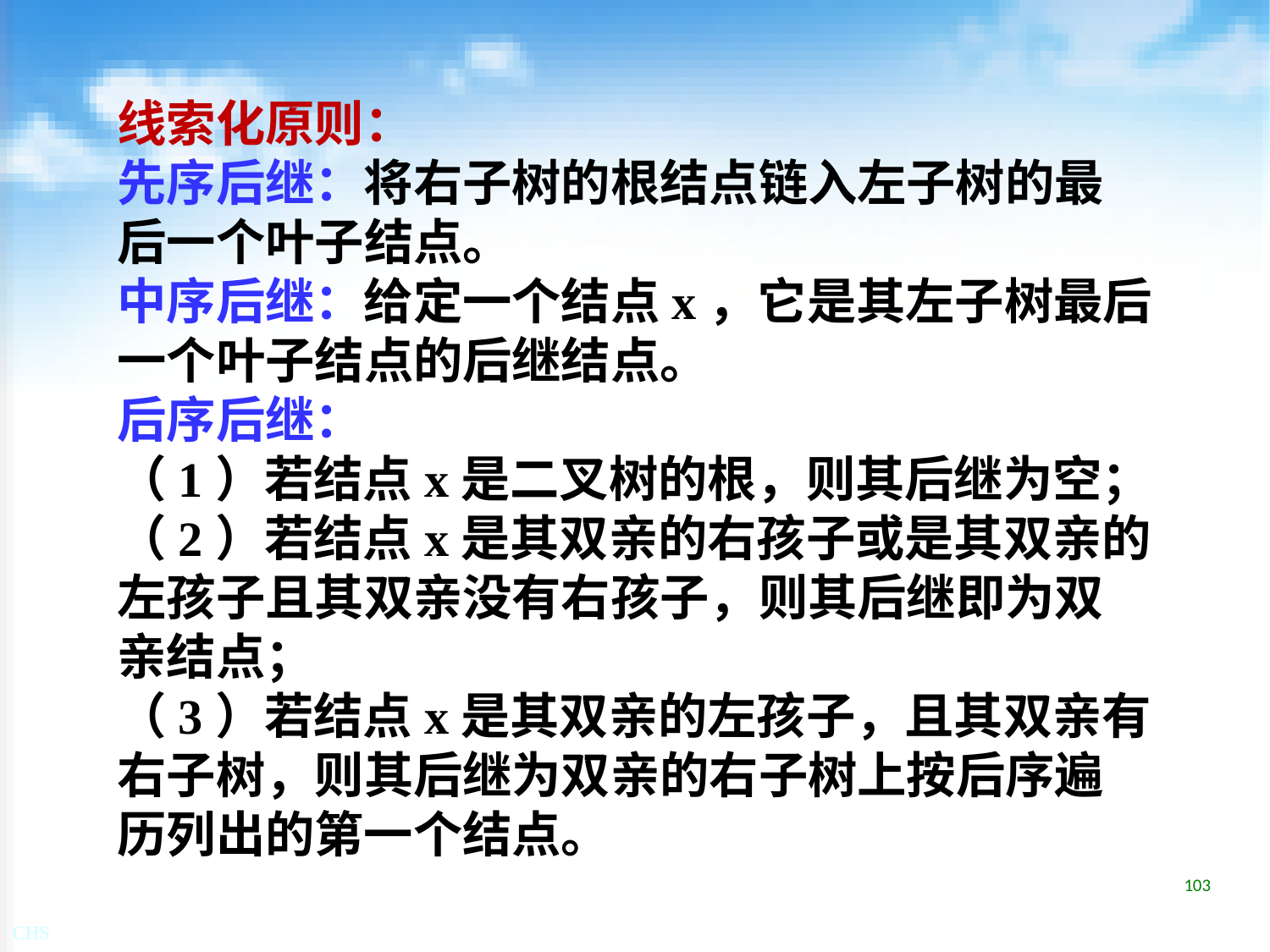

线索化原则：
先序后继：将右子树的根结点链入左子树的最后一个叶子结点。
中序后继：给定一个结点x，它是其左子树最后一个叶子结点的后继结点。
后序后继：
（1）若结点x是二叉树的根，则其后继为空；
（2）若结点x是其双亲的右孩子或是其双亲的左孩子且其双亲没有右孩子，则其后继即为双亲结点；
（3）若结点x是其双亲的左孩子，且其双亲有右子树，则其后继为双亲的右子树上按后序遍历列出的第一个结点。

103